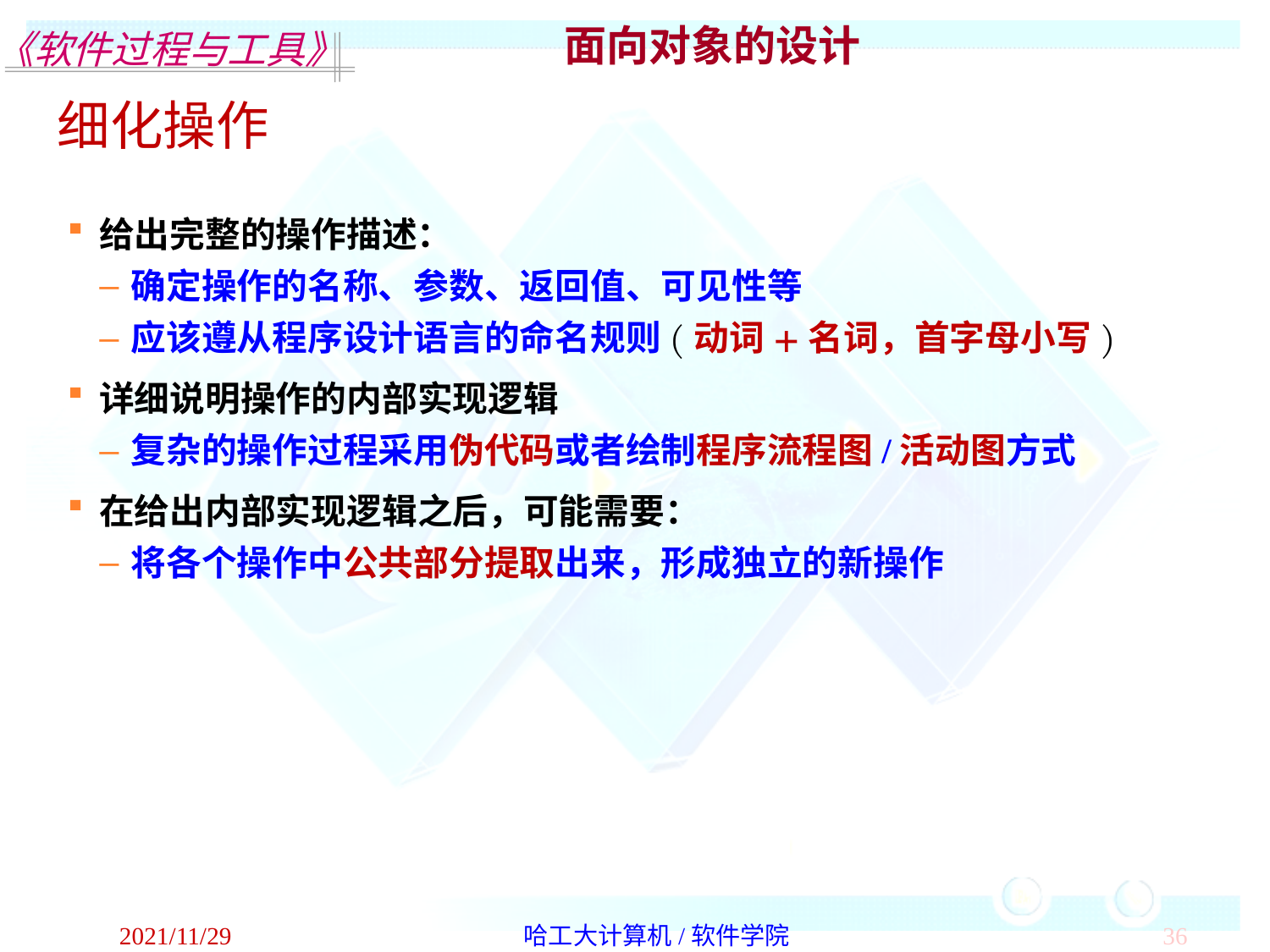

面向对象的设计
细化操作
给出完整的操作描述：
确定操作的名称、参数、返回值、可见性等
应该遵从程序设计语言的命名规则(动词+名词，首字母小写)
详细说明操作的内部实现逻辑
复杂的操作过程采用伪代码或者绘制程序流程图/活动图方式
在给出内部实现逻辑之后，可能需要：
将各个操作中公共部分提取出来，形成独立的新操作